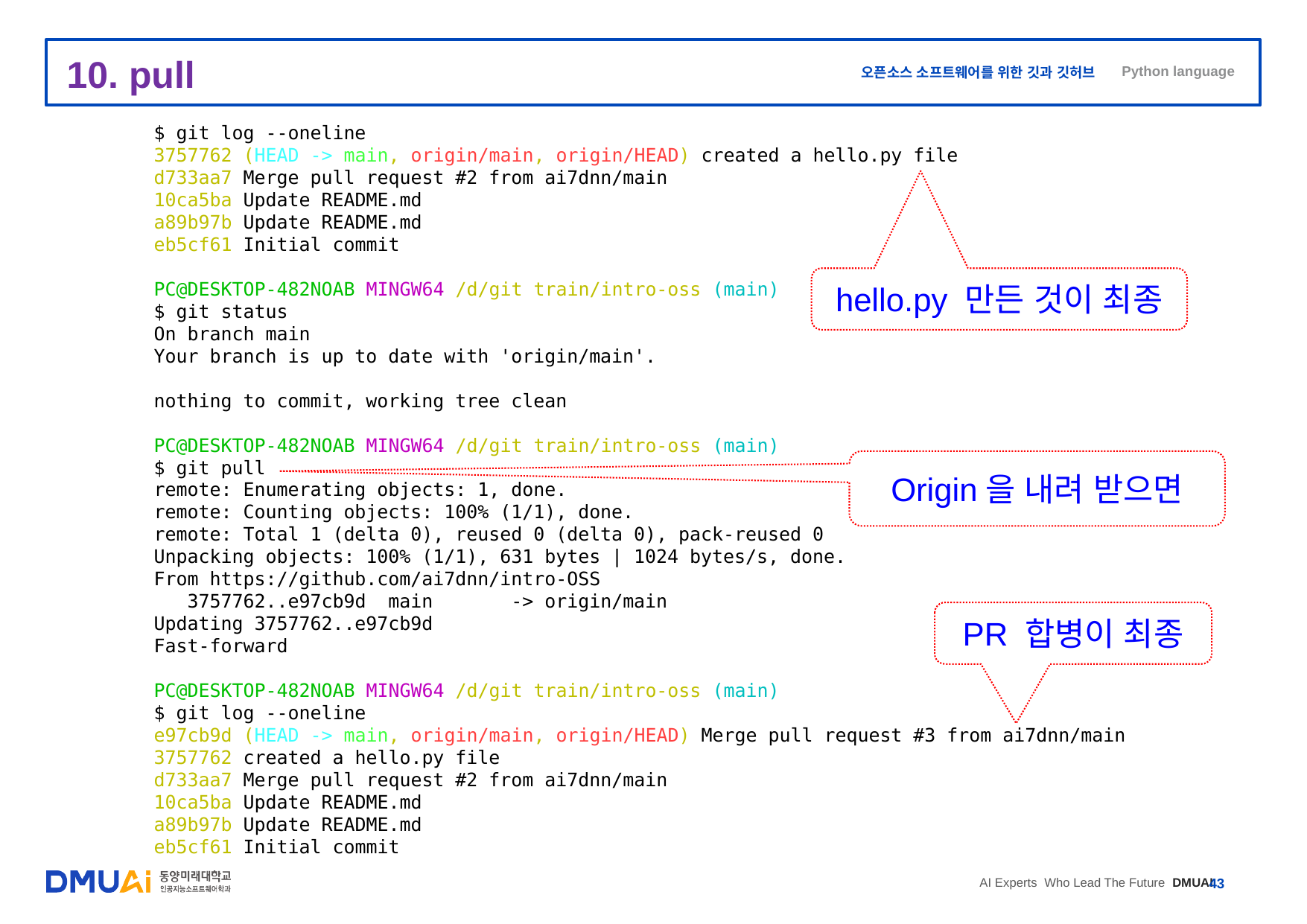

# 10. pull
$ git log --oneline
3757762 (HEAD -> main, origin/main, origin/HEAD) created a hello.py file
d733aa7 Merge pull request #2 from ai7dnn/main
10ca5ba Update README.md
a89b97b Update README.md
eb5cf61 Initial commit

PC@DESKTOP-482NOAB MINGW64 /d/git train/intro-oss (main)
$ git status
On branch main
Your branch is up to date with 'origin/main'.

nothing to commit, working tree clean

PC@DESKTOP-482NOAB MINGW64 /d/git train/intro-oss (main)
$ git pull
remote: Enumerating objects: 1, done.
remote: Counting objects: 100% (1/1), done.
remote: Total 1 (delta 0), reused 0 (delta 0), pack-reused 0
Unpacking objects: 100% (1/1), 631 bytes | 1024 bytes/s, done.
From https://github.com/ai7dnn/intro-OSS
   3757762..e97cb9d  main       -> origin/main
Updating 3757762..e97cb9d
Fast-forward

PC@DESKTOP-482NOAB MINGW64 /d/git train/intro-oss (main)
$ git log --oneline
e97cb9d (HEAD -> main, origin/main, origin/HEAD) Merge pull request #3 from ai7dnn/main
3757762 created a hello.py file
d733aa7 Merge pull request #2 from ai7dnn/main
10ca5ba Update README.md
a89b97b Update README.md
eb5cf61 Initial commit

hello.py 만든 것이 최종
Origin을 내려 받으면
PR 합병이 최종